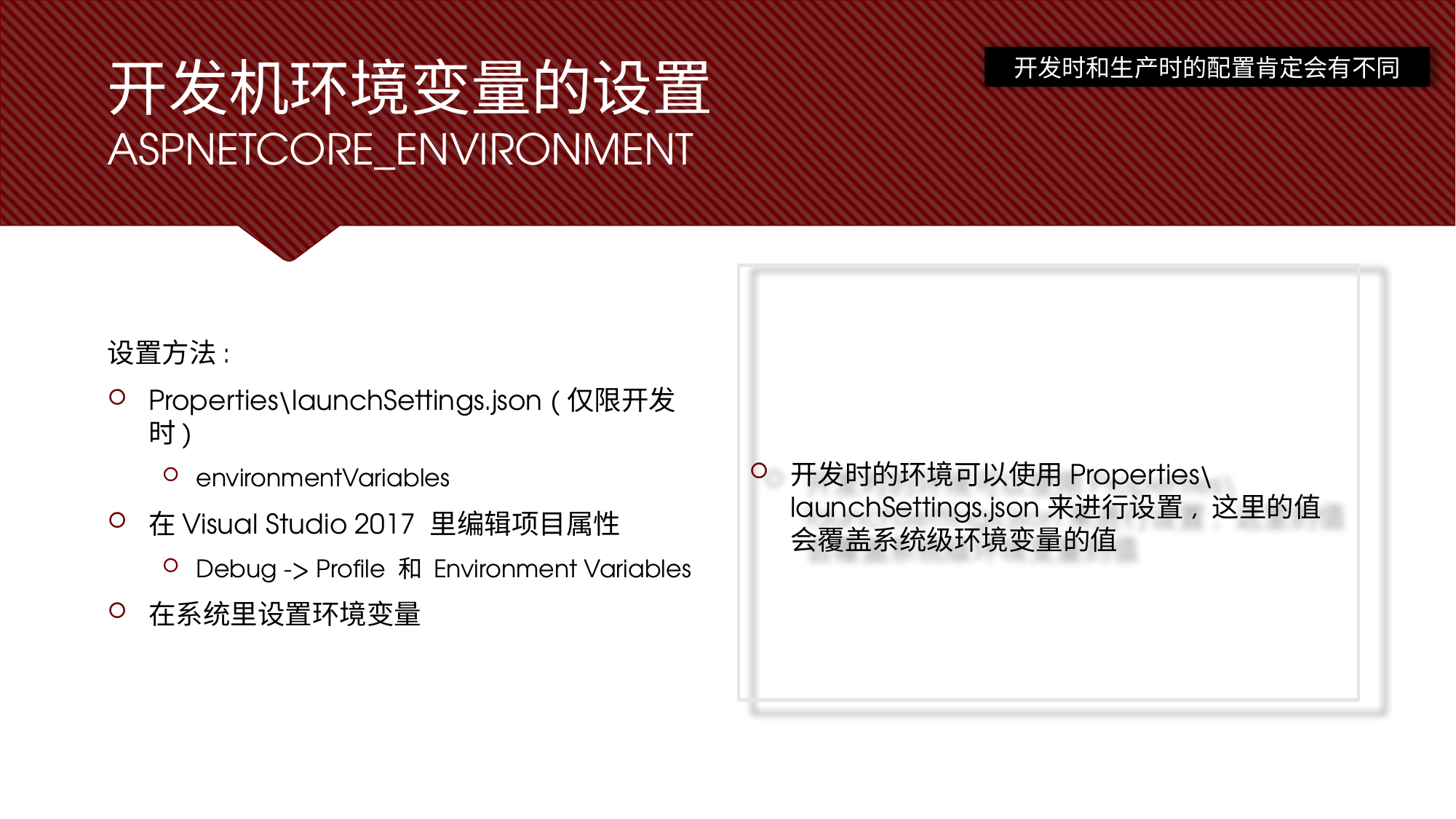

开发时和生产时的配置肯定会有不同
# 开发机环境变量的设置 ASPNETCORE_ENVIRONMENT

开发时的环境可以使用Properties\launchSettings.json来进行设置, 这里的值会覆盖系统级环境变量的值
设置方法:
Properties\launchSettings.json (仅限开发时)
environmentVariables
在Visual Studio 2017 里编辑项目属性
Debug -> Profile 和 Environment Variables
在系统里设置环境变量